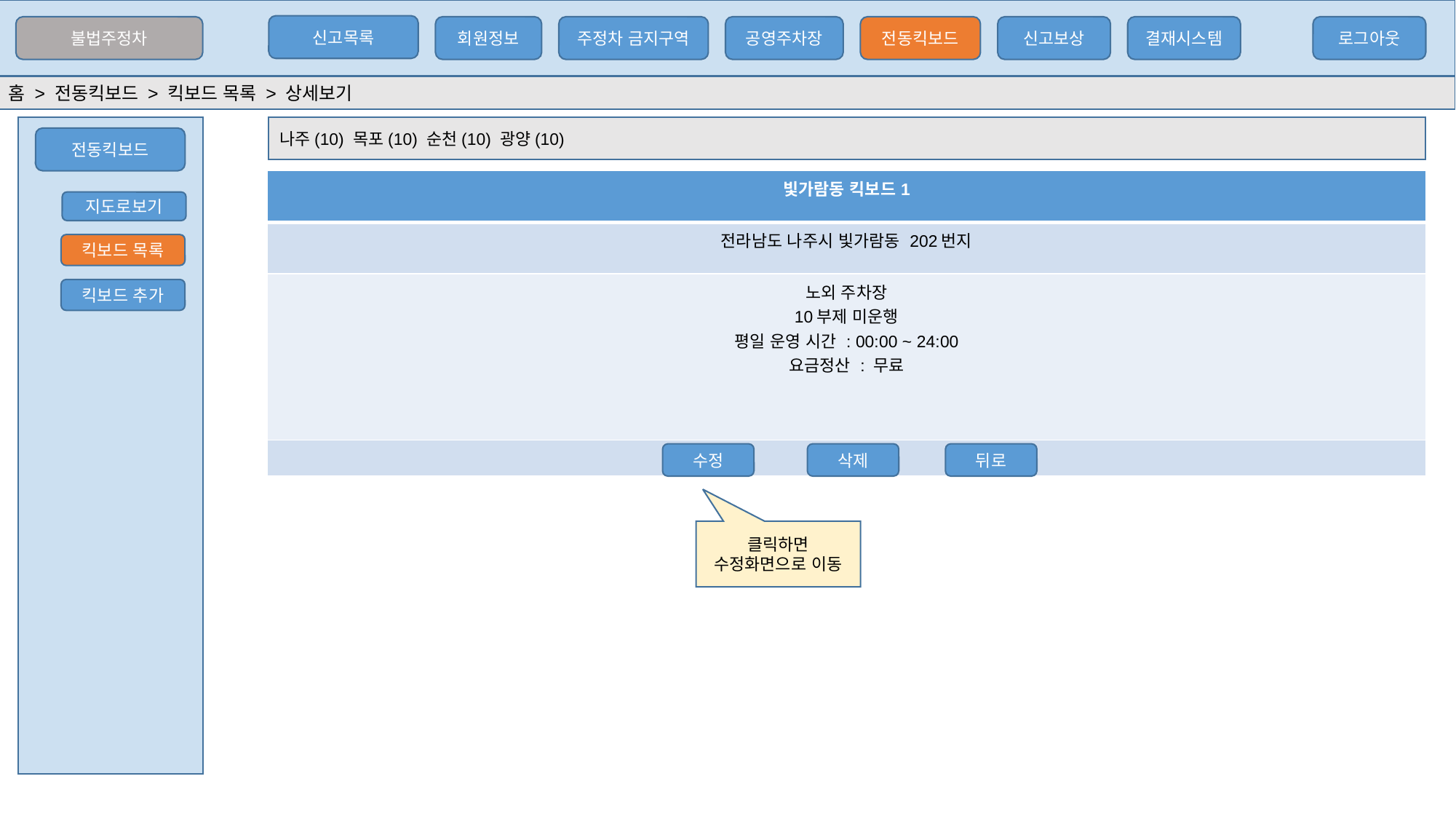

신고목록
불법주정차
회원정보
주정차 금지구역
전동킥보드
신고보상
결재시스템
로그아웃
공영주차장
홈 > 전동킥보드 > 킥보드 목록 > 상세보기

나주(10) 목포(10) 순천(10) 광양(10)
전동킥보드
| 빛가람동 킥보드1 |
| --- |
| 전라남도 나주시 빛가람동 202번지 |
| 노외 주차장 10부제 미운행 평일 운영 시간 : 00:00 ~ 24:00 요금정산 : 무료 |
|  |
지도로보기
킥보드 목록
킥보드 추가
뒤로
수정
삭제
클릭하면 수정화면으로 이동